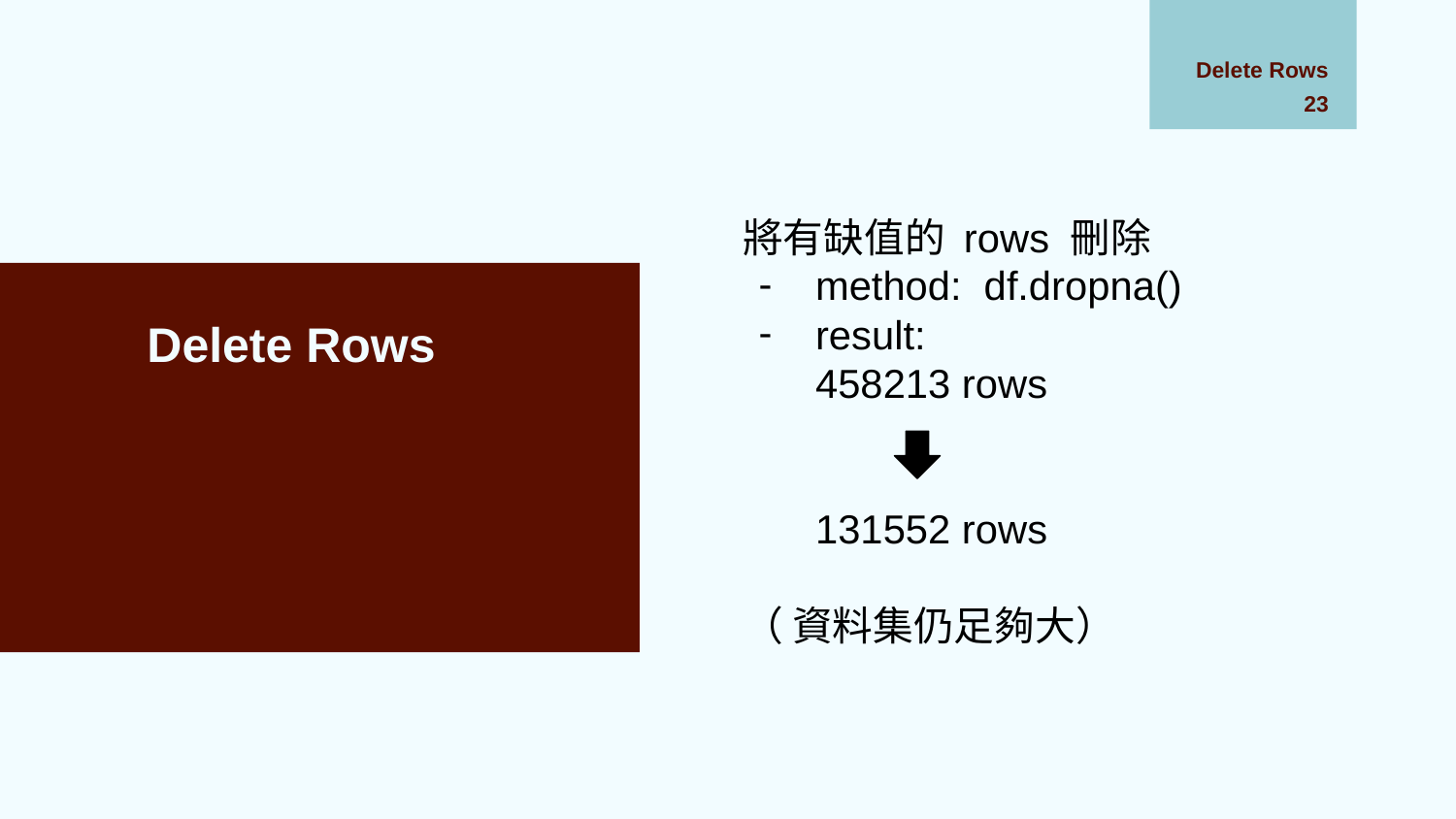

Delete Rows
# Delete Rows
23
將有缺值的 rows 刪除
method:  df.dropna()
result:
458213 rows

131552 rows

（ 資料集仍足夠大）